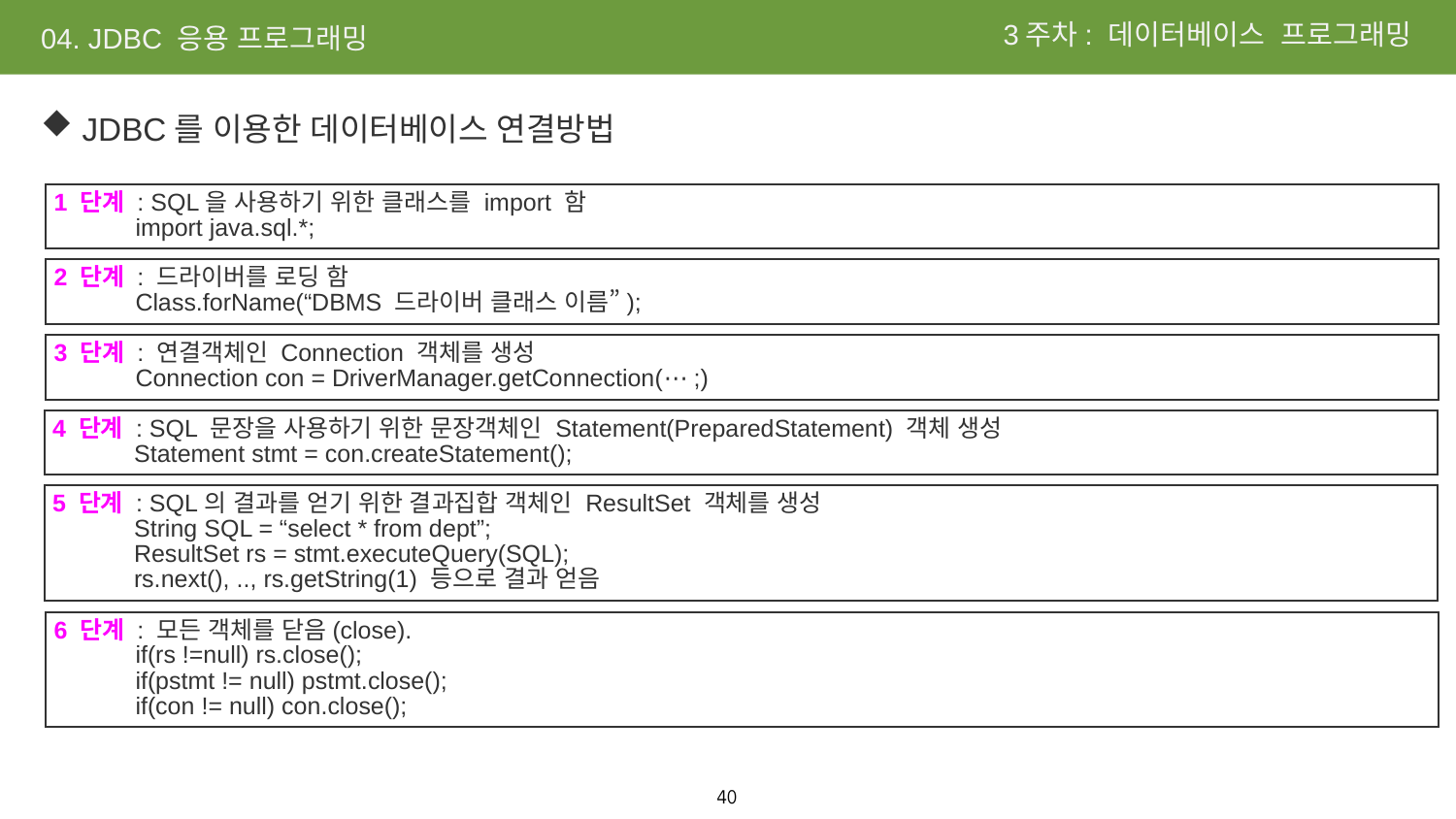

3주차: 데이터베이스  프로그래밍
04. JDBC 응용 프로그래밍
 JDBC를 이용한 데이터베이스 연결방법
1 단계 : SQL을 사용하기 위한 클래스를 import 함
            import java.sql.*;
2 단계 : 드라이버를 로딩 함
            Class.forName(“DBMS 드라이버 클래스 이름”);
3 단계 : 연결객체인 Connection 객체를 생성
            Connection con = DriverManager.getConnection(⋯ ;)
4 단계 : SQL 문장을 사용하기 위한 문장객체인 Statement(PreparedStatement) 객체 생성
            Statement stmt = con.createStatement();
5 단계 : SQL의 결과를 얻기 위한 결과집합 객체인 ResultSet 객체를 생성
            String SQL = “select * from dept”;
            ResultSet rs = stmt.executeQuery(SQL);
            rs.next(), .., rs.getString(1) 등으로 결과 얻음
6 단계 : 모든 객체를 닫음(close).
            if(rs !=null) rs.close();
            if(pstmt != null) pstmt.close();
            if(con != null) con.close();
40